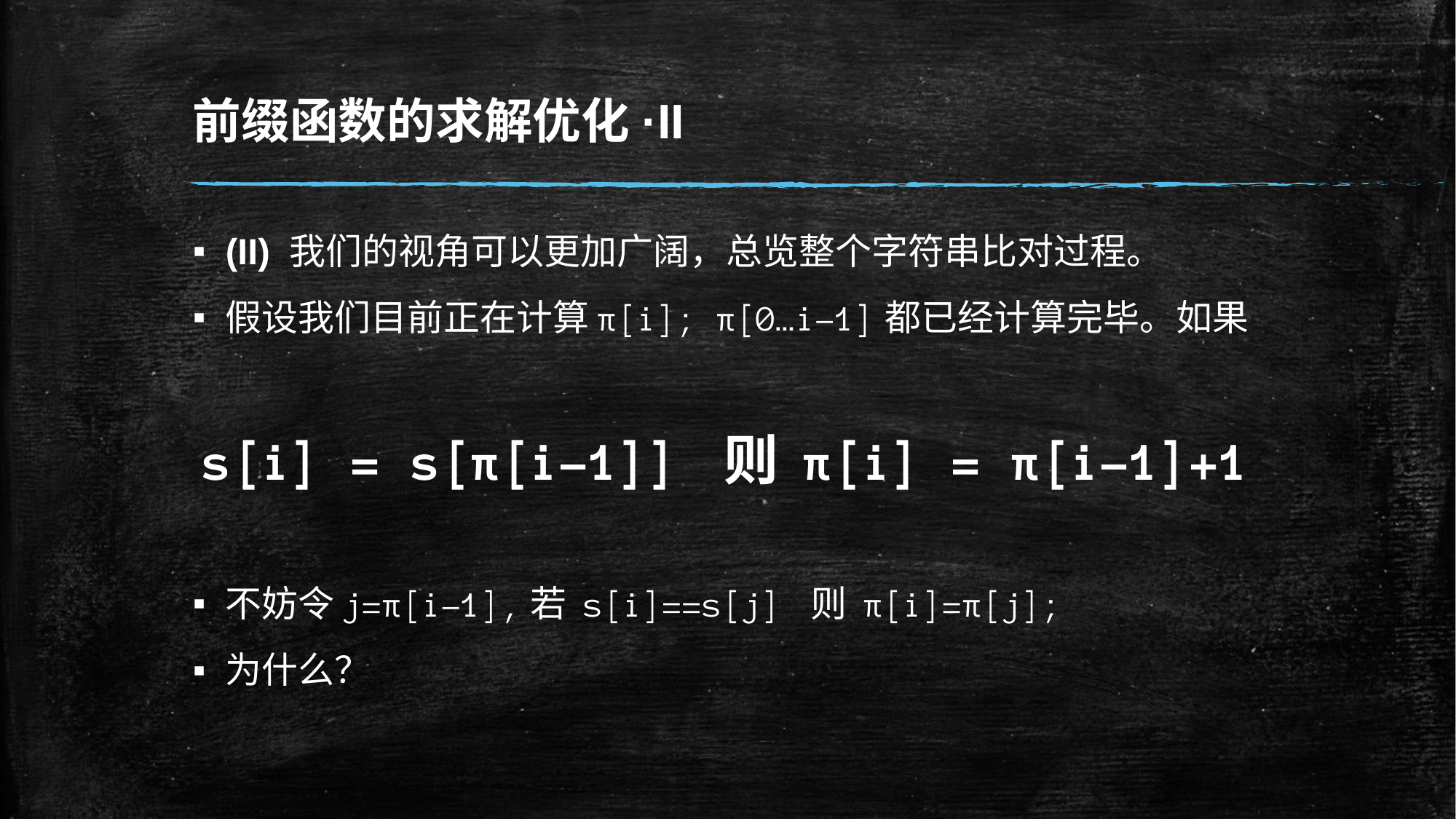

# 前缀函数的求解优化·II
(II) 我们的视角可以更加广阔，总览整个字符串比对过程。
假设我们目前正在计算π[i]; π[0…i-1]都已经计算完毕。如果

s[i] = s[π[i-1]] 则 π[i] = π[i-1]+1

不妨令j=π[i-1],若 s[i]==s[j] 则 π[i]=π[j];
为什么？